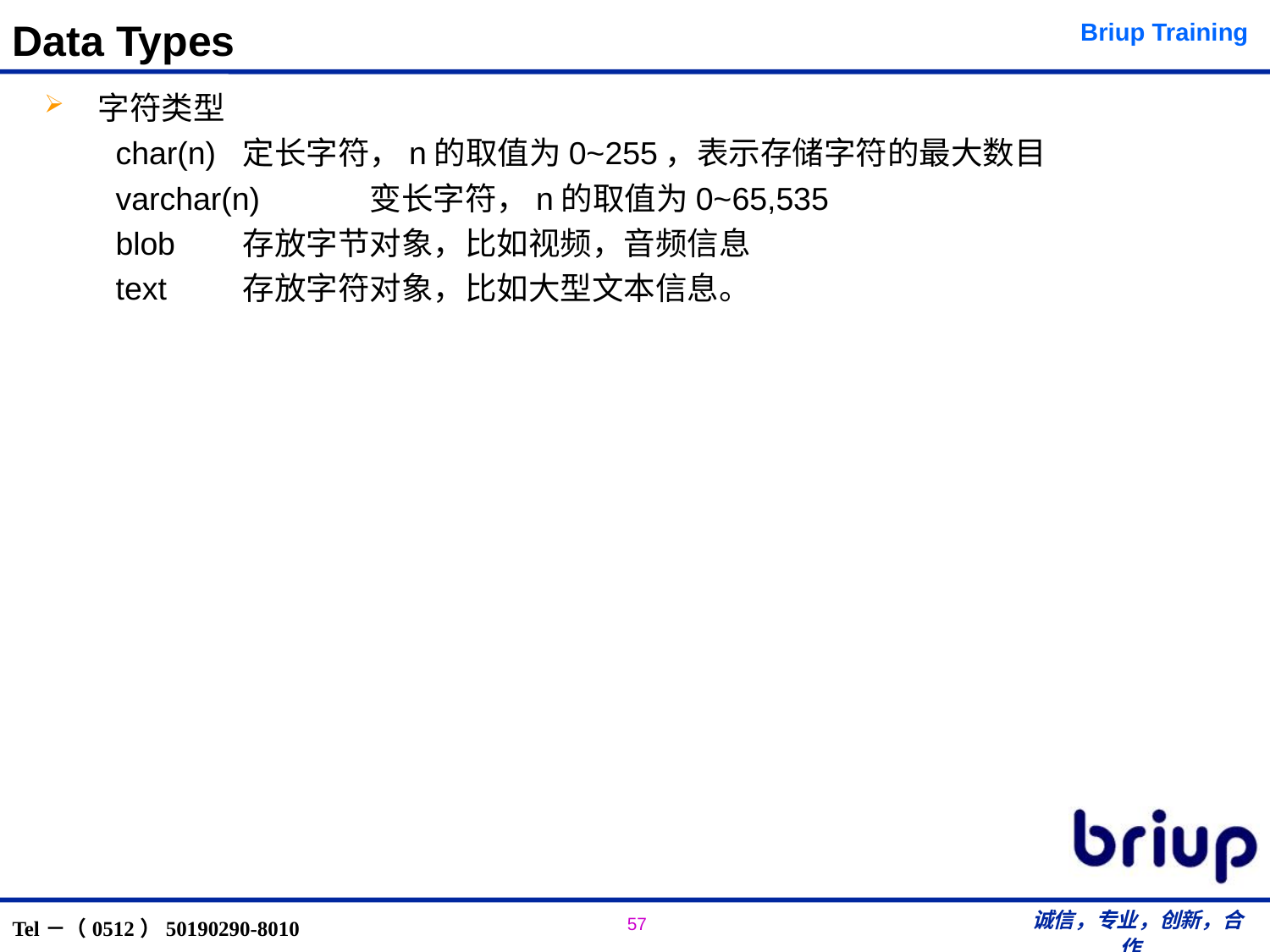

# Data Types
 字符类型
char(n)	定长字符，n的取值为0~255，表示存储字符的最大数目
varchar(n)	变长字符，n的取值为0~65,535
blob	存放字节对象，比如视频，音频信息
text	存放字符对象，比如大型文本信息。